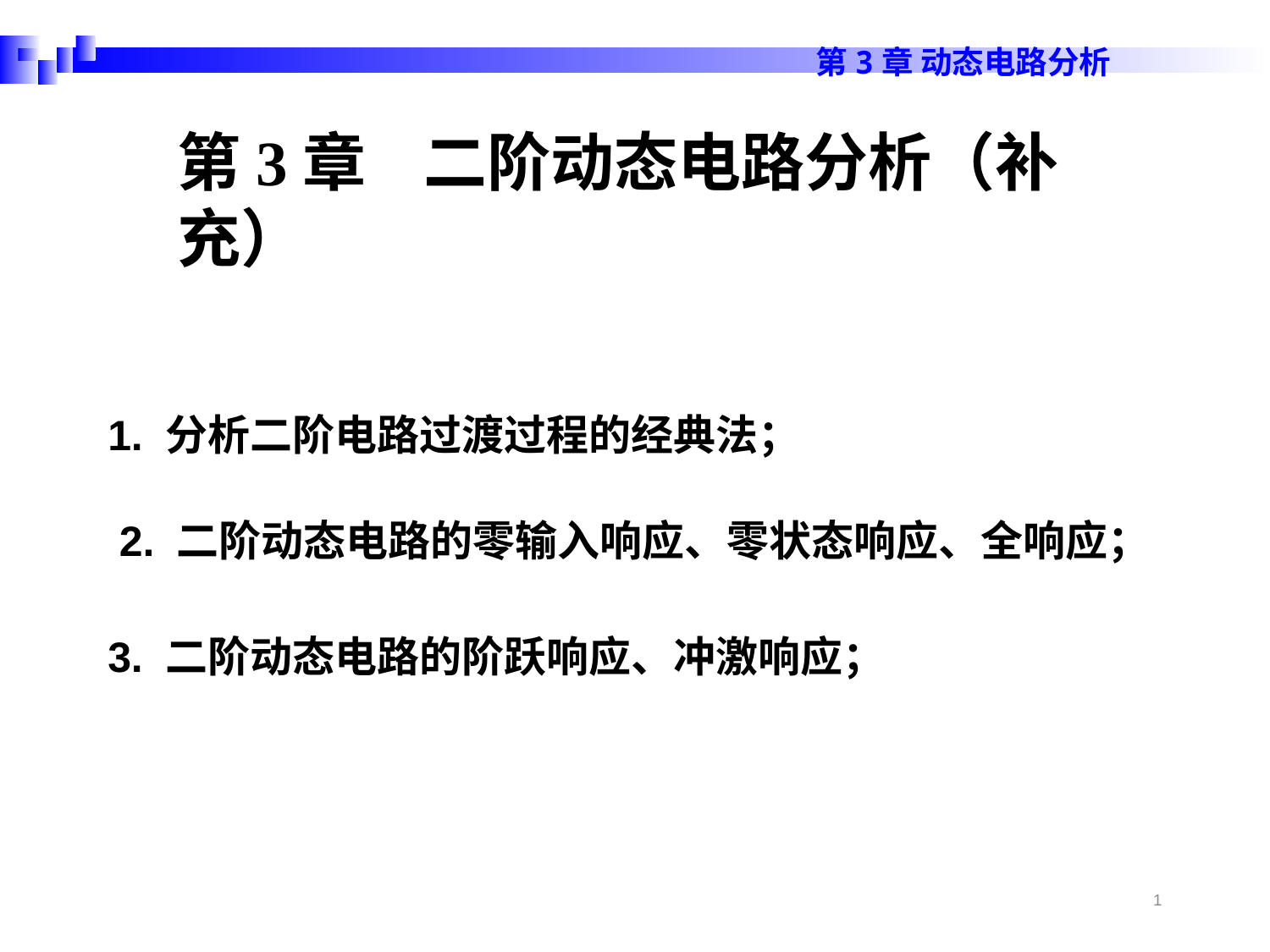

第3章      二阶动态电路分析（补充）

1. 分析二阶电路过渡过程的经典法；
2. 二阶动态电路的零输入响应、零状态响应、全响应；
3. 二阶动态电路的阶跃响应、冲激响应；
1